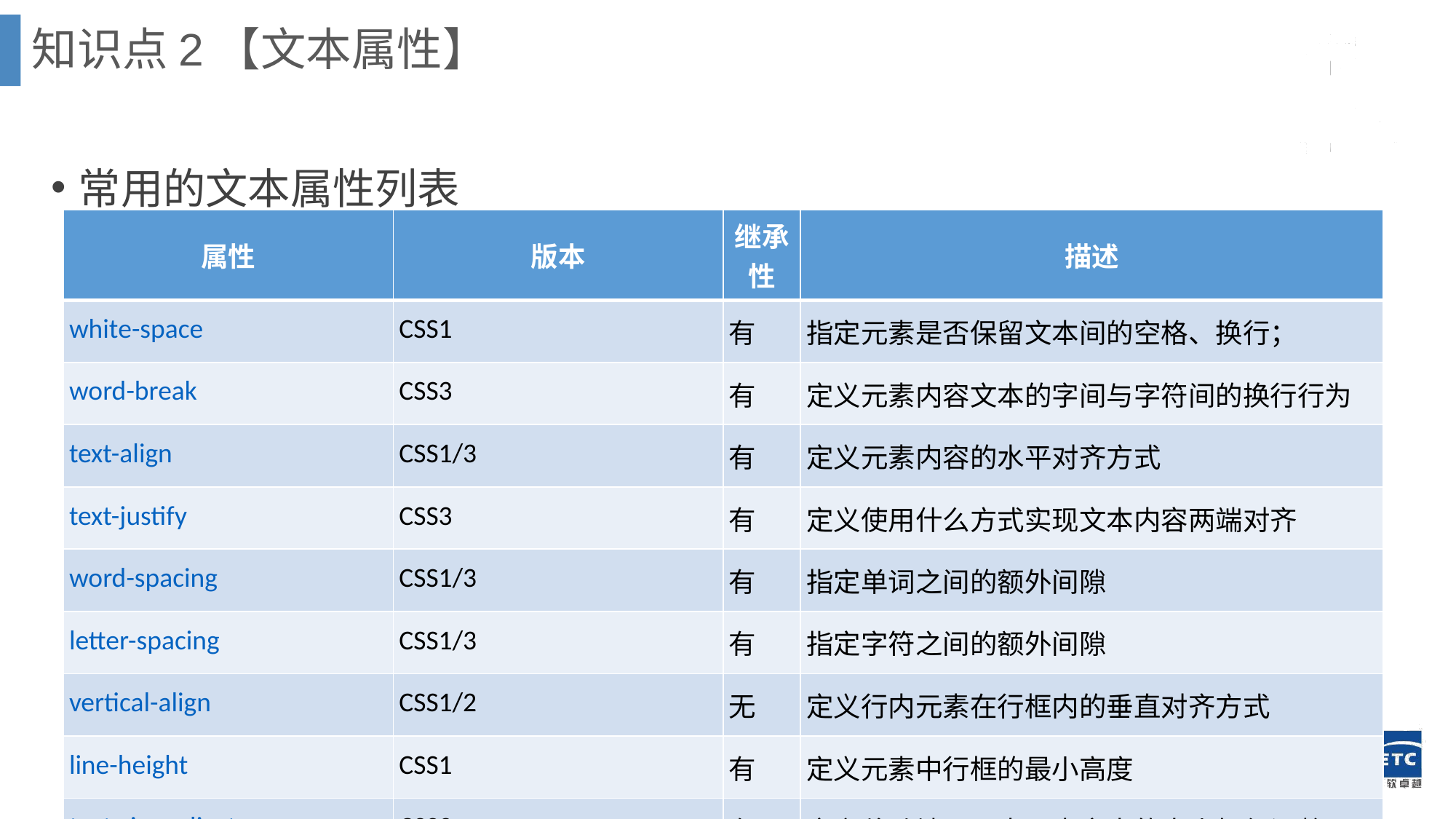

知识点2【文本属性】
常用的文本属性列表
| 属性 | 版本 | 继承性 | 描述 |
| --- | --- | --- | --- |
| white-space | CSS1 | 有 | 指定元素是否保留文本间的空格、换行； |
| word-break | CSS3 | 有 | 定义元素内容文本的字间与字符间的换行行为 |
| text-align | CSS1/3 | 有 | 定义元素内容的水平对齐方式 |
| text-justify | CSS3 | 有 | 定义使用什么方式实现文本内容两端对齐 |
| word-spacing | CSS1/3 | 有 | 指定单词之间的额外间隙 |
| letter-spacing | CSS1/3 | 有 | 指定字符之间的额外间隙 |
| vertical-align | CSS1/2 | 无 | 定义行内元素在行框内的垂直对齐方式 |
| line-height | CSS1 | 有 | 定义元素中行框的最小高度 |
| text-size-adjust | CSS3 | 有 | 定义移动端页面中元素文本的大小如何调整 |